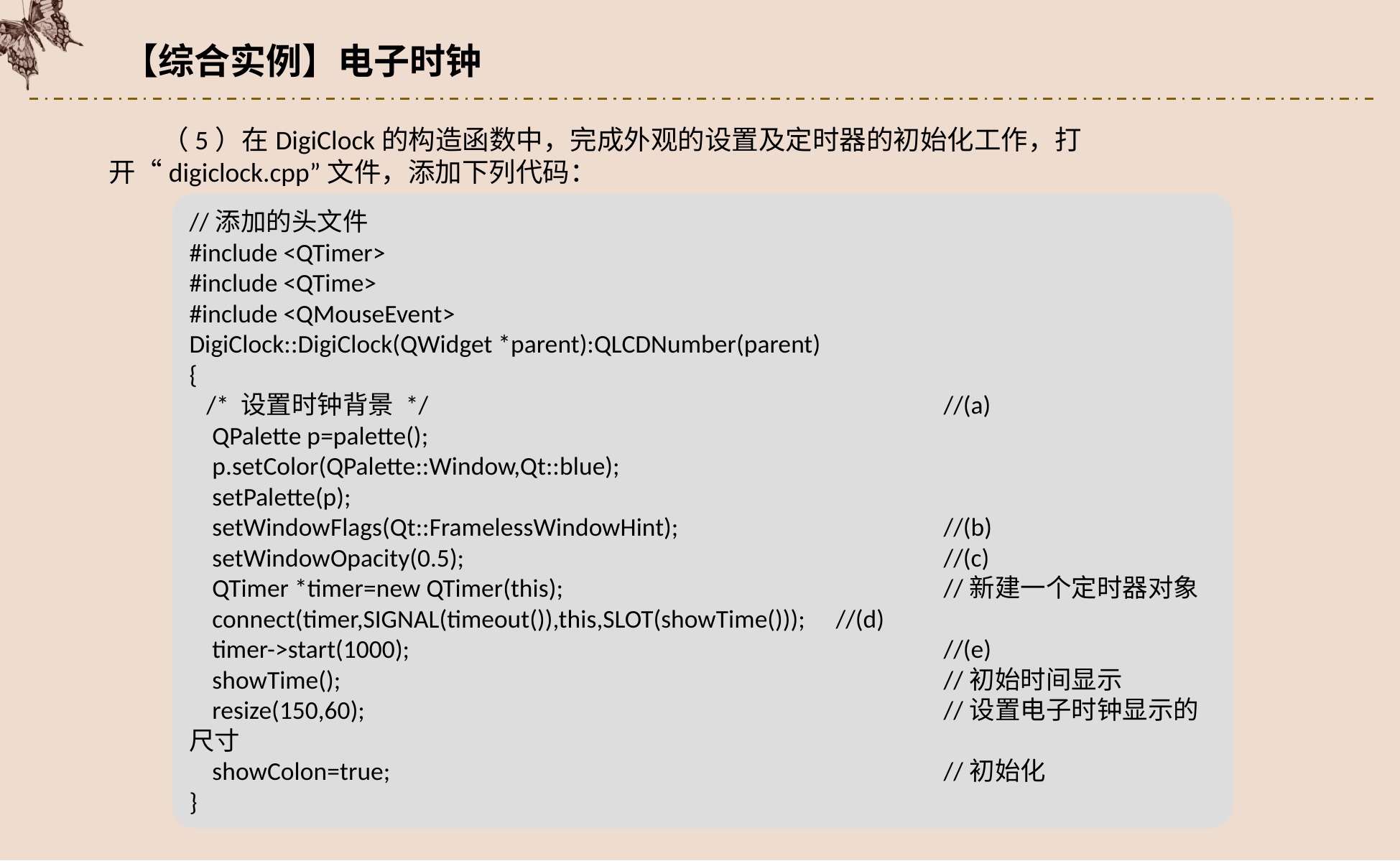

【综合实例】电子时钟
（5）在DigiClock的构造函数中，完成外观的设置及定时器的初始化工作，打开“digiclock.cpp”文件，添加下列代码：
//添加的头文件
#include <QTimer>
#include <QTime>
#include <QMouseEvent>
DigiClock::DigiClock(QWidget *parent):QLCDNumber(parent)
{
   /* 设置时钟背景 */					//(a)
    QPalette p=palette();
    p.setColor(QPalette::Window,Qt::blue);
    setPalette(p);
    setWindowFlags(Qt::FramelessWindowHint);			//(b)
    setWindowOpacity(0.5);					//(c)
    QTimer *timer=new QTimer(this);				//新建一个定时器对象
    connect(timer,SIGNAL(timeout()),this,SLOT(showTime()));	//(d)
    timer->start(1000);					//(e)
    showTime();						//初始时间显示
    resize(150,60);						//设置电子时钟显示的尺寸
    showColon=true;                             				//初始化
}